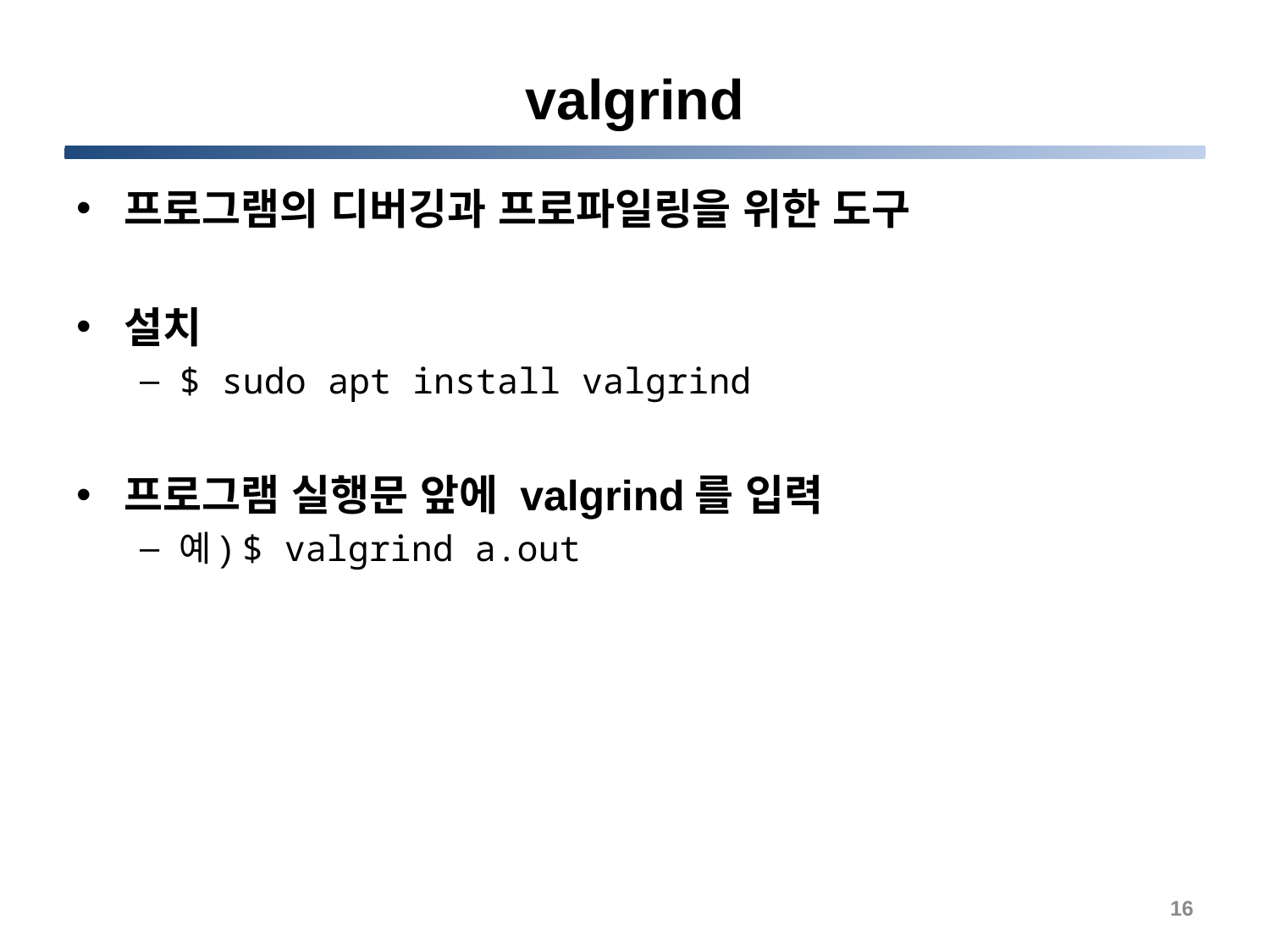

# valgrind
프로그램의 디버깅과 프로파일링을 위한 도구

설치
$ sudo apt install valgrind

프로그램 실행문 앞에 valgrind를 입력
예) $ valgrind a.out

16